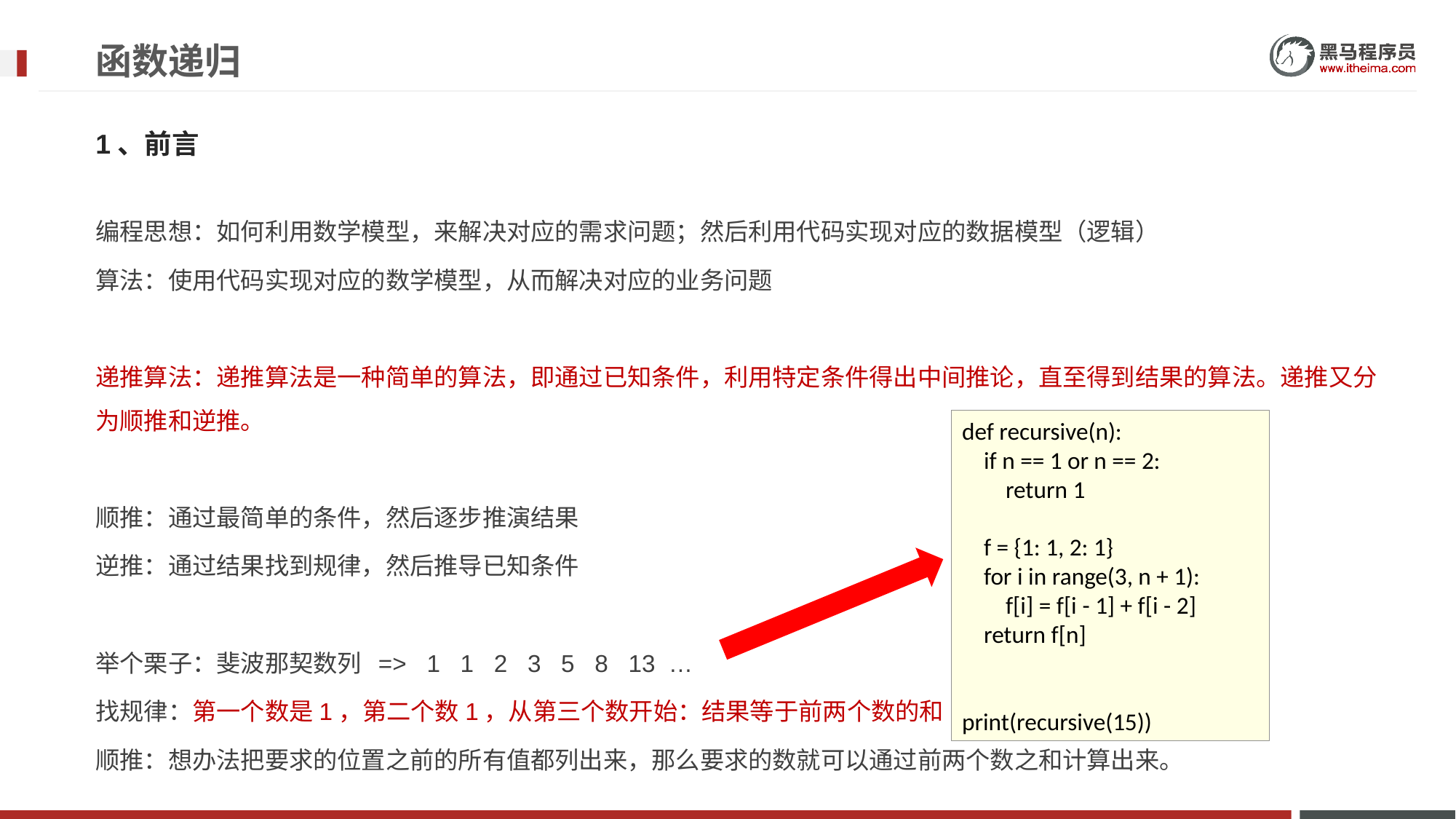

# 函数递归
1、前言
编程思想：如何利用数学模型，来解决对应的需求问题；然后利用代码实现对应的数据模型（逻辑）
算法：使用代码实现对应的数学模型，从而解决对应的业务问题

递推算法：递推算法是一种简单的算法，即通过已知条件，利用特定条件得出中间推论，直至得到结果的算法。递推又分为顺推和逆推。

顺推：通过最简单的条件，然后逐步推演结果
逆推：通过结果找到规律，然后推导已知条件

举个栗子：斐波那契数列  =>   1   1   2   3   5   8   13  …
找规律：第一个数是1，第二个数1，从第三个数开始：结果等于前两个数的和
顺推：想办法把要求的位置之前的所有值都列出来，那么要求的数就可以通过前两个数之和计算出来。
def recursive(n):
    if n == 1 or n == 2:
        return 1
    f = {1: 1, 2: 1}
    for i in range(3, n + 1):
        f[i] = f[i - 1] + f[i - 2]
    return f[n]
print(recursive(15))